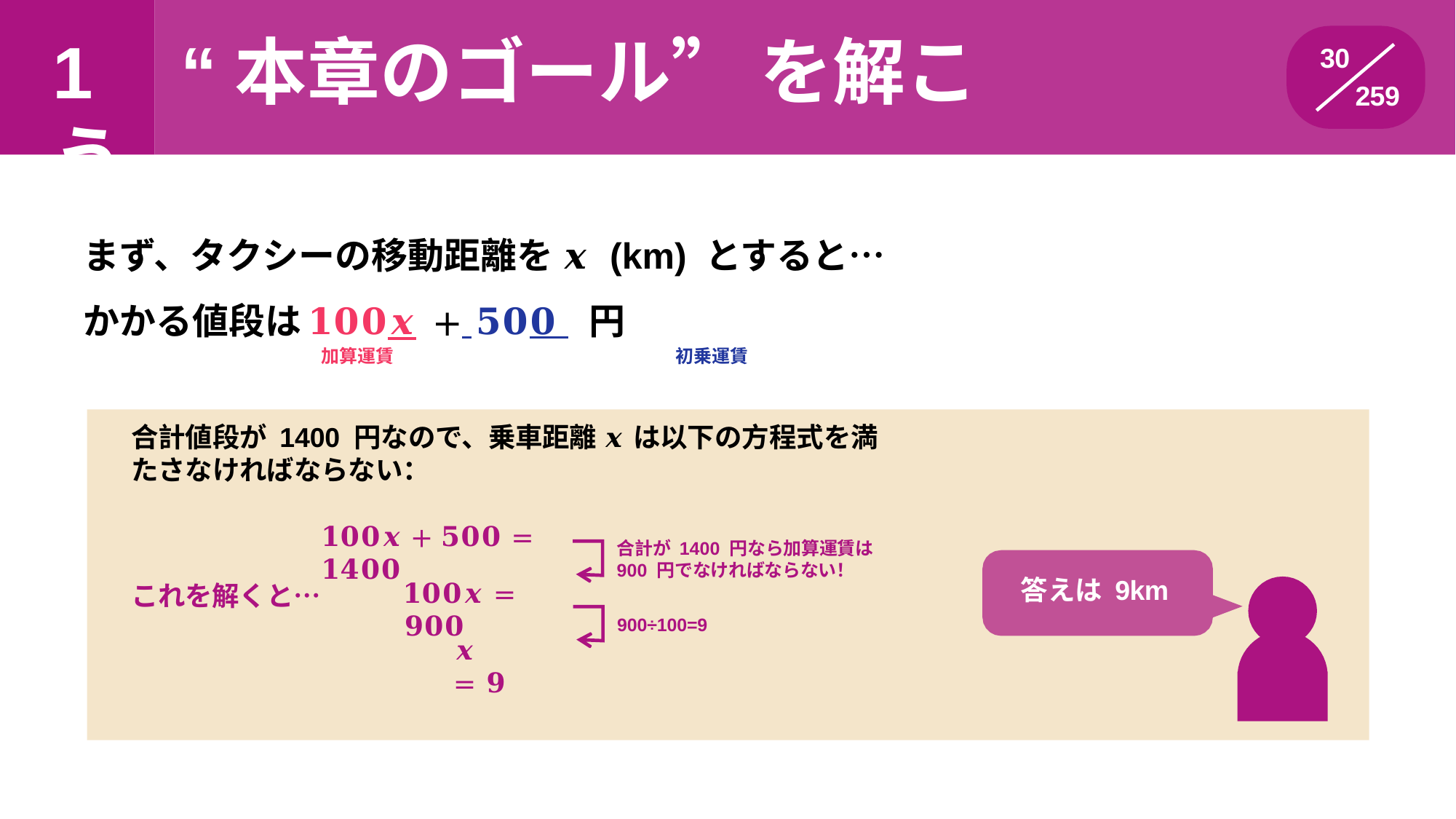

# 1	“本章のゴール” を解こう
30
259
まず、タクシーの移動距離を 𝒙 (km) とすると…かかる値段は 𝟏𝟎𝟎𝒙 + 𝟓𝟎𝟎  円
加算運賃	初乗運賃

合計値段が 1400 円なので、乗車距離 𝒙 は以下の方程式を満たさなければならない：

𝟏𝟎𝟎𝒙 + 𝟓𝟎𝟎 = 𝟏𝟒𝟎𝟎
合計が 1400 円なら加算運賃は
900 円でなければならない！

答えは 9km
𝟏𝟎𝟎𝒙 = 𝟗𝟎𝟎
これを解くと…
900÷100=9
𝒙 = 𝟗